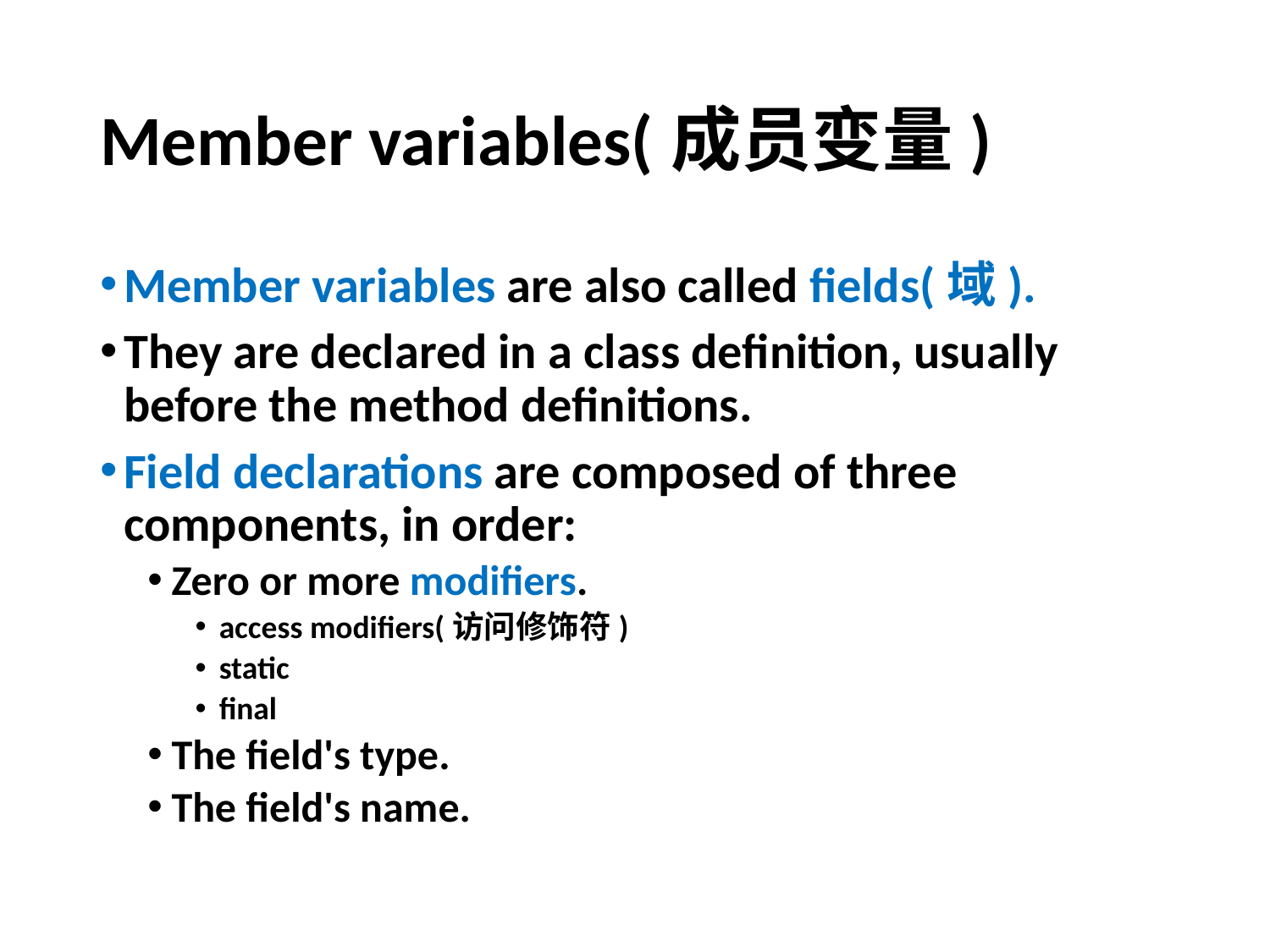

# Member variables(成员变量)
Member variables are also called fields(域).
They are declared in a class definition, usually before the method definitions.
Field declarations are composed of three components, in order:
Zero or more modifiers.
access modifiers(访问修饰符)
static
final
The field's type.
The field's name.